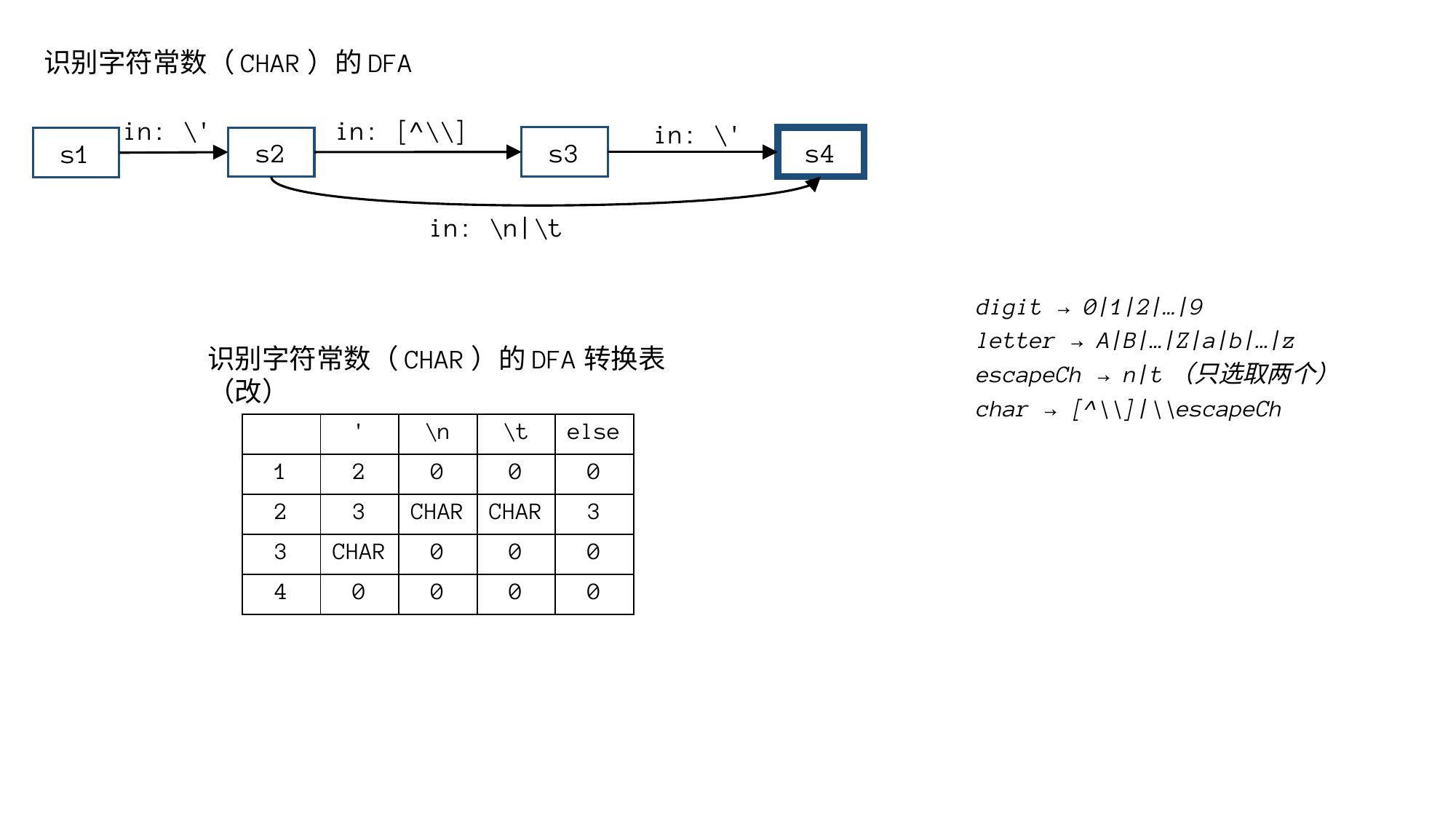

识别字符常数（CHAR）的DFA
in: \'
in: [^\\]
in: \'
s3
s4
s2
s1
in: \n|\t
digit → 0|1|2|…|9
letter → A|B|…|Z|a|b|…|z
escapeCh → n|t（只选取两个）
char → [^\\]|\\escapeCh
识别字符常数（CHAR）的DFA转换表（改）
|  | ' | \n | \t | else |
| --- | --- | --- | --- | --- |
| 1 | 2 | 0 | 0 | 0 |
| 2 | 3 | CHAR | CHAR | 3 |
| 3 | CHAR | 0 | 0 | 0 |
| 4 | 0 | 0 | 0 | 0 |